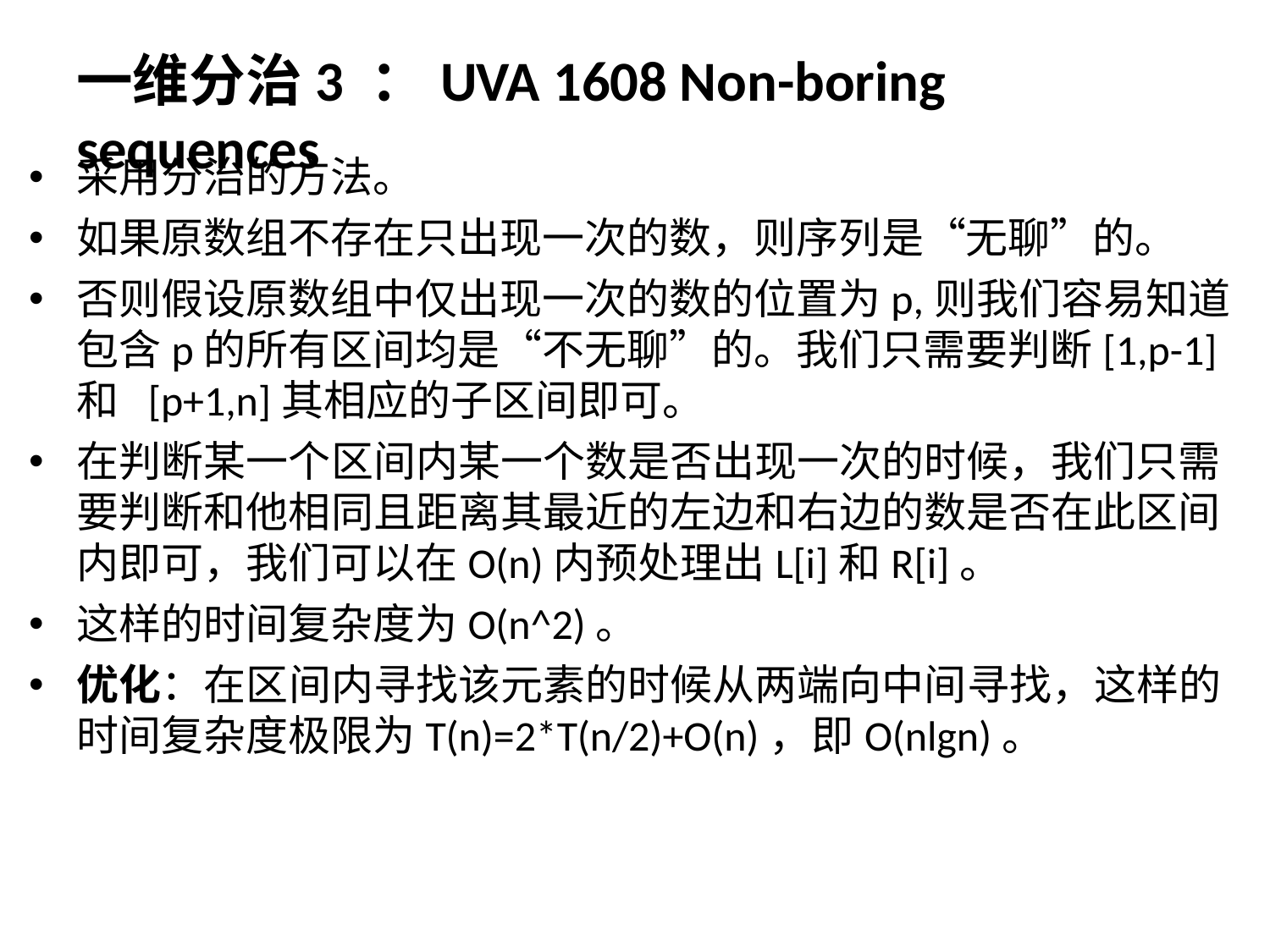

# 一维分治3 ：UVA 1608 Non-boring sequences
采用分治的方法。
如果原数组不存在只出现一次的数，则序列是“无聊”的。
否则假设原数组中仅出现一次的数的位置为p,则我们容易知道 包含p的所有区间均是“不无聊”的。我们只需要判断[1,p-1]和  [p+1,n]其相应的子区间即可。
在判断某一个区间内某一个数是否出现一次的时候，我们只需 要判断和他相同且距离其最近的左边和右边的数是否在此区间 内即可，我们可以在O(n)内预处理出L[i]和R[i]。
这样的时间复杂度为O(n^2)。
优化：在区间内寻找该元素的时候从两端向中间寻找，这样的 时间复杂度极限为T(n)=2*T(n/2)+O(n)，即O(nlgn)。